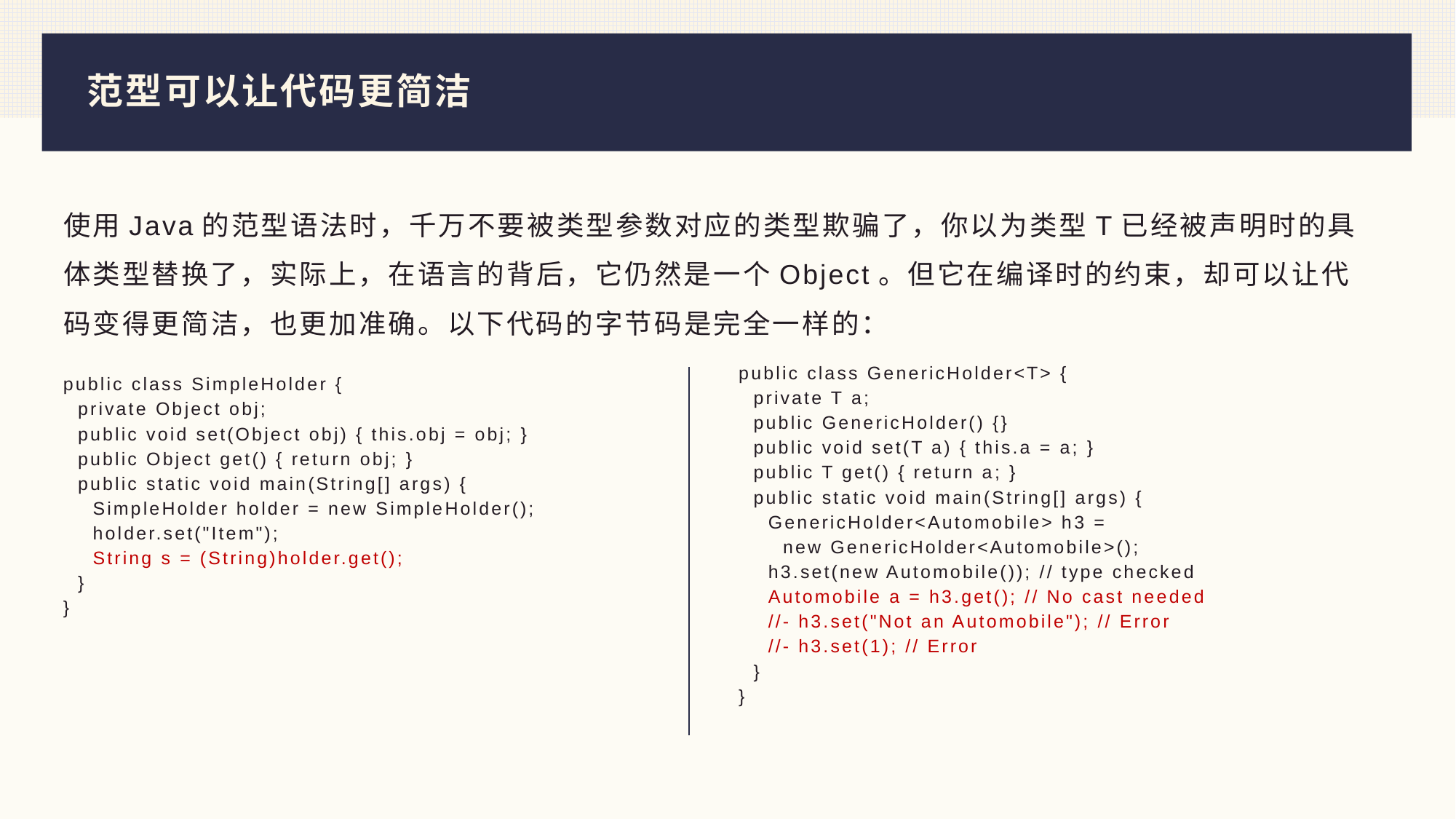

# 范型可以让代码更简洁
使用Java的范型语法时，千万不要被类型参数对应的类型欺骗了，你以为类型T已经被声明时的具体类型替换了，实际上，在语言的背后，它仍然是一个Object。但它在编译时的约束，却可以让代码变得更简洁，也更加准确。以下代码的字节码是完全一样的：
public class GenericHolder<T> {
  private T a;
  public GenericHolder() {}
  public void set(T a) { this.a = a; }
  public T get() { return a; }
  public static void main(String[] args) {
    GenericHolder<Automobile> h3 =
      new GenericHolder<Automobile>();
    h3.set(new Automobile()); // type checked
    Automobile a = h3.get(); // No cast needed
    //- h3.set("Not an Automobile"); // Error
    //- h3.set(1); // Error
  }
}
public class SimpleHolder {
  private Object obj;
  public void set(Object obj) { this.obj = obj; }
  public Object get() { return obj; }
  public static void main(String[] args) {
    SimpleHolder holder = new SimpleHolder();
    holder.set("Item");
    String s = (String)holder.get();
  }
}